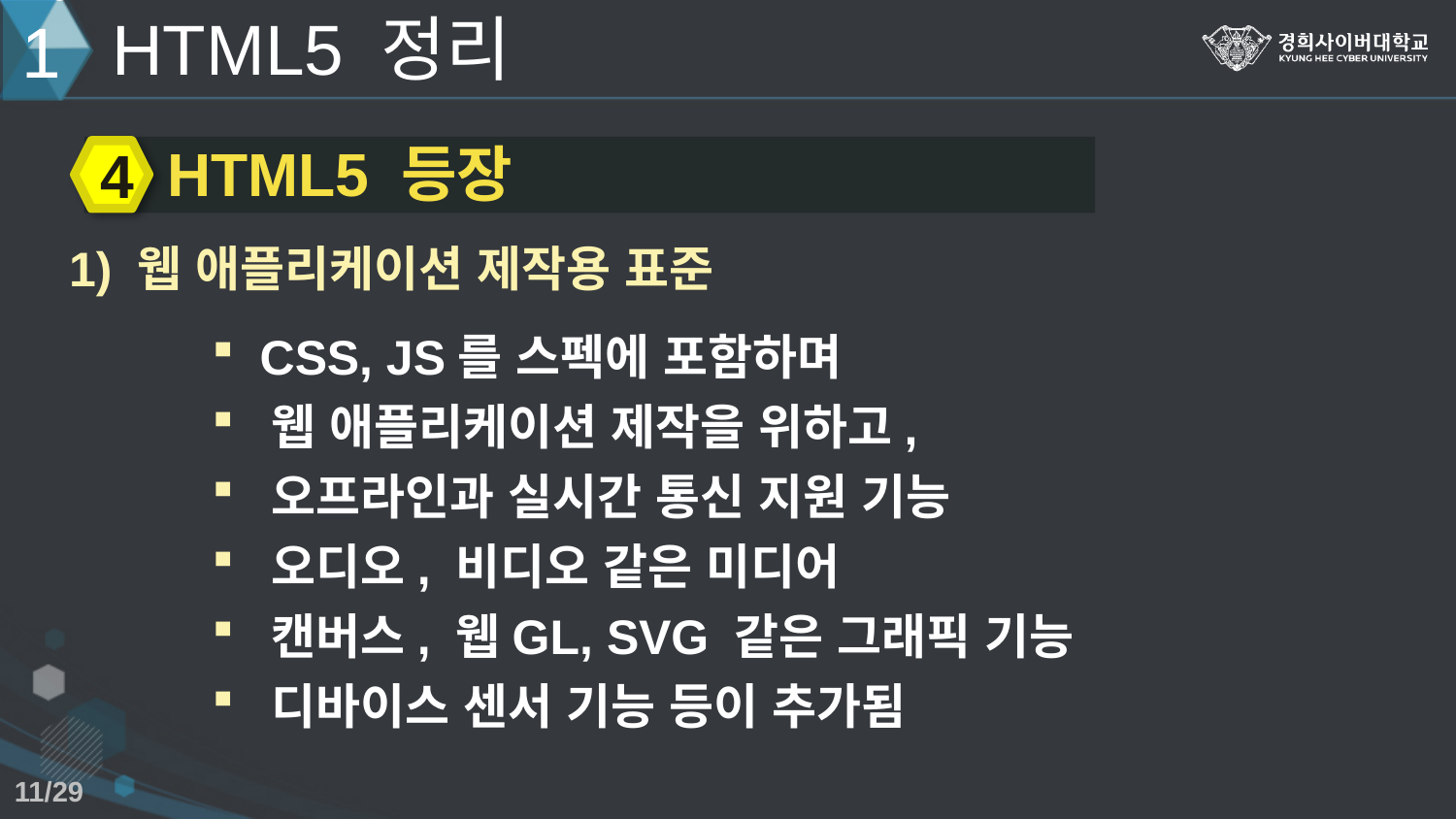

HTML5 정리
1
HTML5 등장

4
1) 웹 애플리케이션 제작용 표준
 CSS, JS를 스펙에 포함하며
 웹 애플리케이션 제작을 위하고,
 오프라인과 실시간 통신 지원 기능
 오디오, 비디오 같은 미디어
 캔버스, 웹GL, SVG 같은 그래픽 기능
 디바이스 센서 기능 등이 추가됨